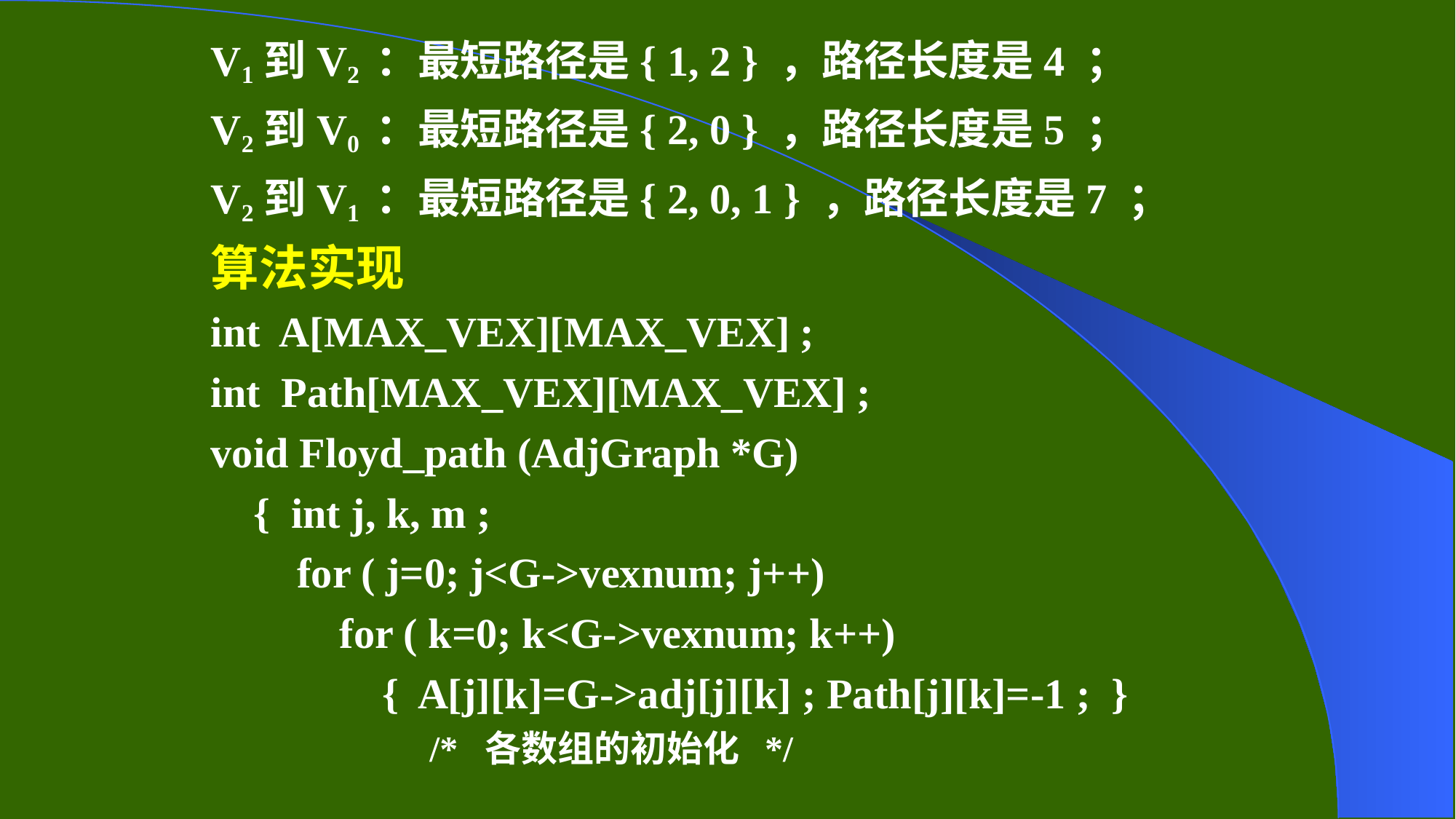

V1到V2 ：最短路径是{ 1, 2 } ，路径长度是4 ；
V2到V0 ：最短路径是{ 2, 0 } ，路径长度是5 ；
V2到V1 ：最短路径是{ 2, 0, 1 } ，路径长度是7 ；
算法实现
int  A[MAX_VEX][MAX_VEX] ;
int  Path[MAX_VEX][MAX_VEX] ;
void Floyd_path (AdjGraph *G)
{  int j, k, m ;
for ( j=0; j<G->vexnum; j++)
for ( k=0; k<G->vexnum; k++)
{  A[j][k]=G->adj[j][k] ; Path[j][k]=-1 ;  }
       /*  各数组的初始化  */